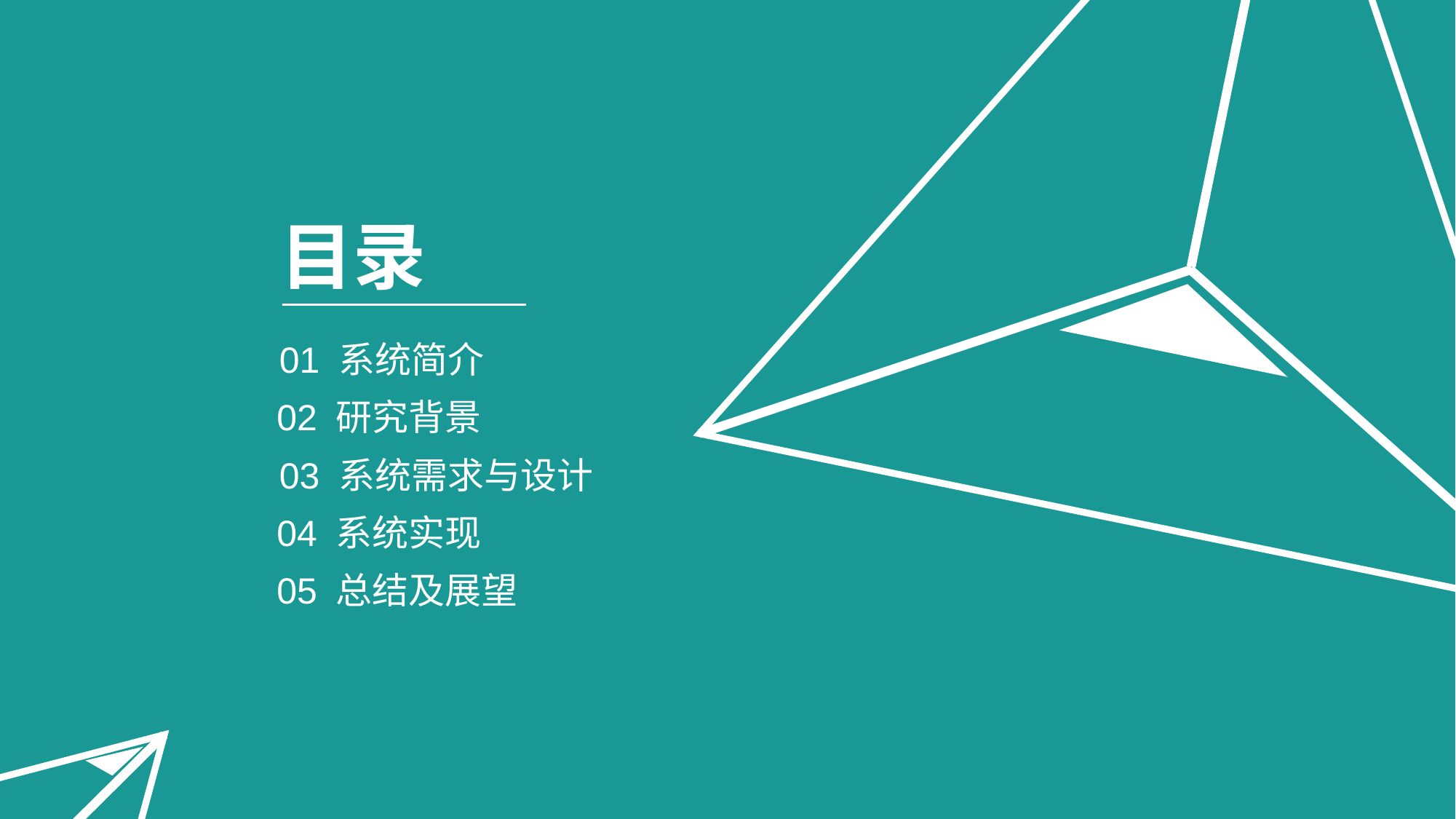

目录
01 系统简介
02 研究背景
03 系统需求与设计
04 系统实现
05 总结及展望